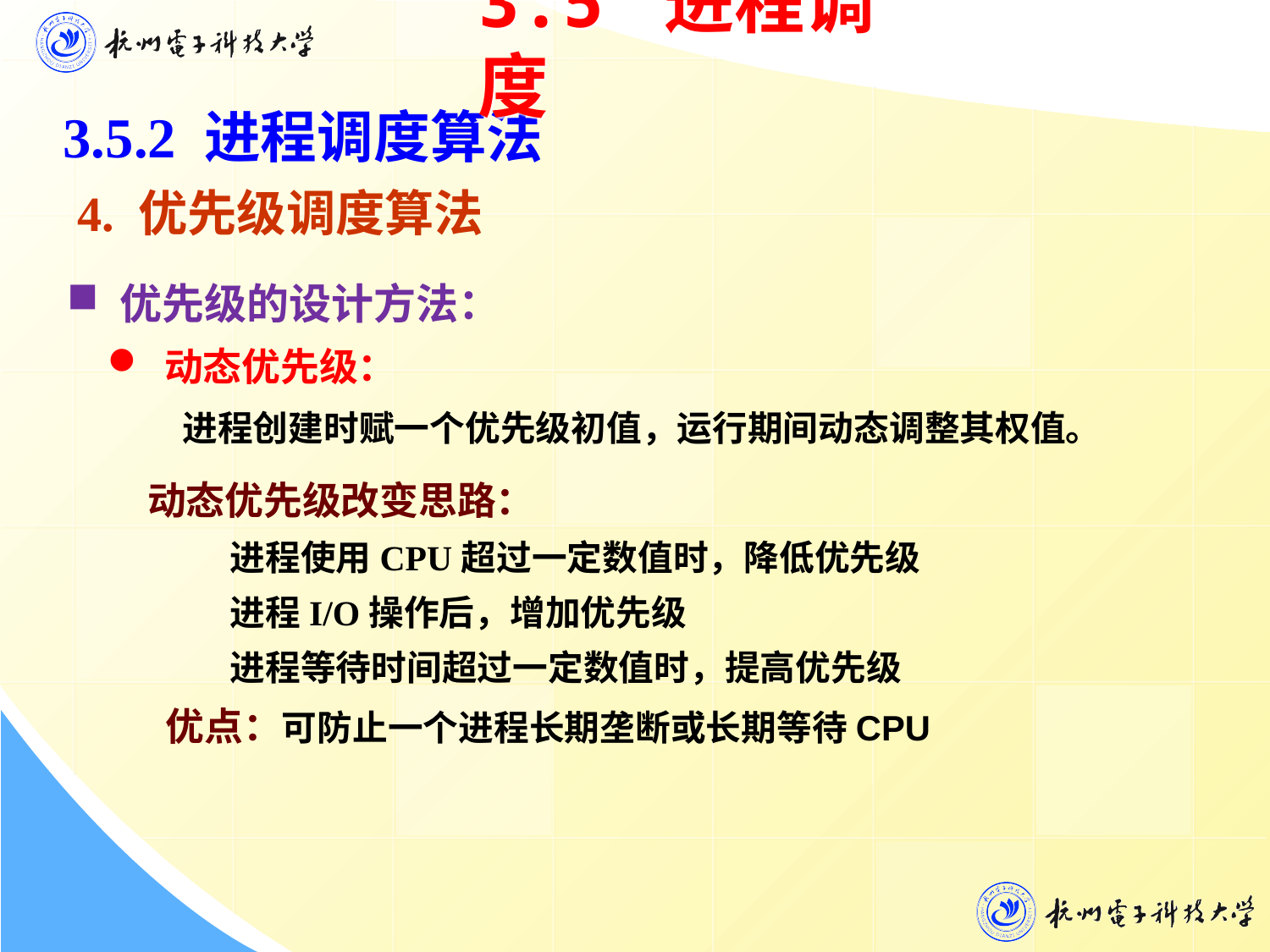

3.5 进程调度
3.5.2 进程调度算法
4. 优先级调度算法
 优先级的设计方法：
 动态优先级：
    进程创建时赋一个优先级初值，运行期间动态调整其权值。
动态优先级改变思路：
   进程使用CPU超过一定数值时，降低优先级
   进程I/O操作后，增加优先级
   进程等待时间超过一定数值时，提高优先级
 优点：可防止一个进程长期垄断或长期等待CPU